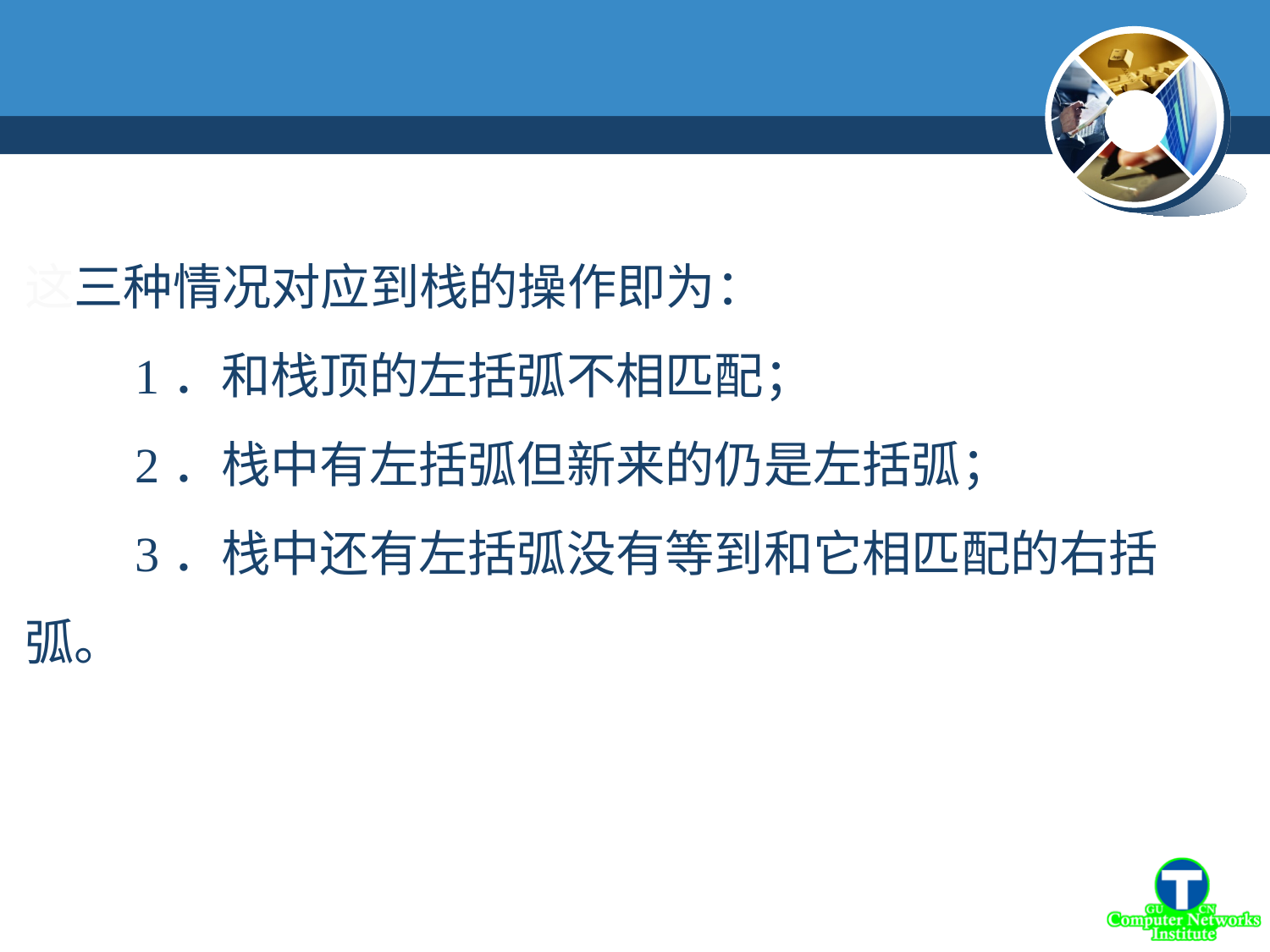

这三种情况对应到栈的操作即为：
　　1．和栈顶的左括弧不相匹配；
　　2．栈中有左括弧但新来的仍是左括弧；
　　3．栈中还有左括弧没有等到和它相匹配的右括弧。